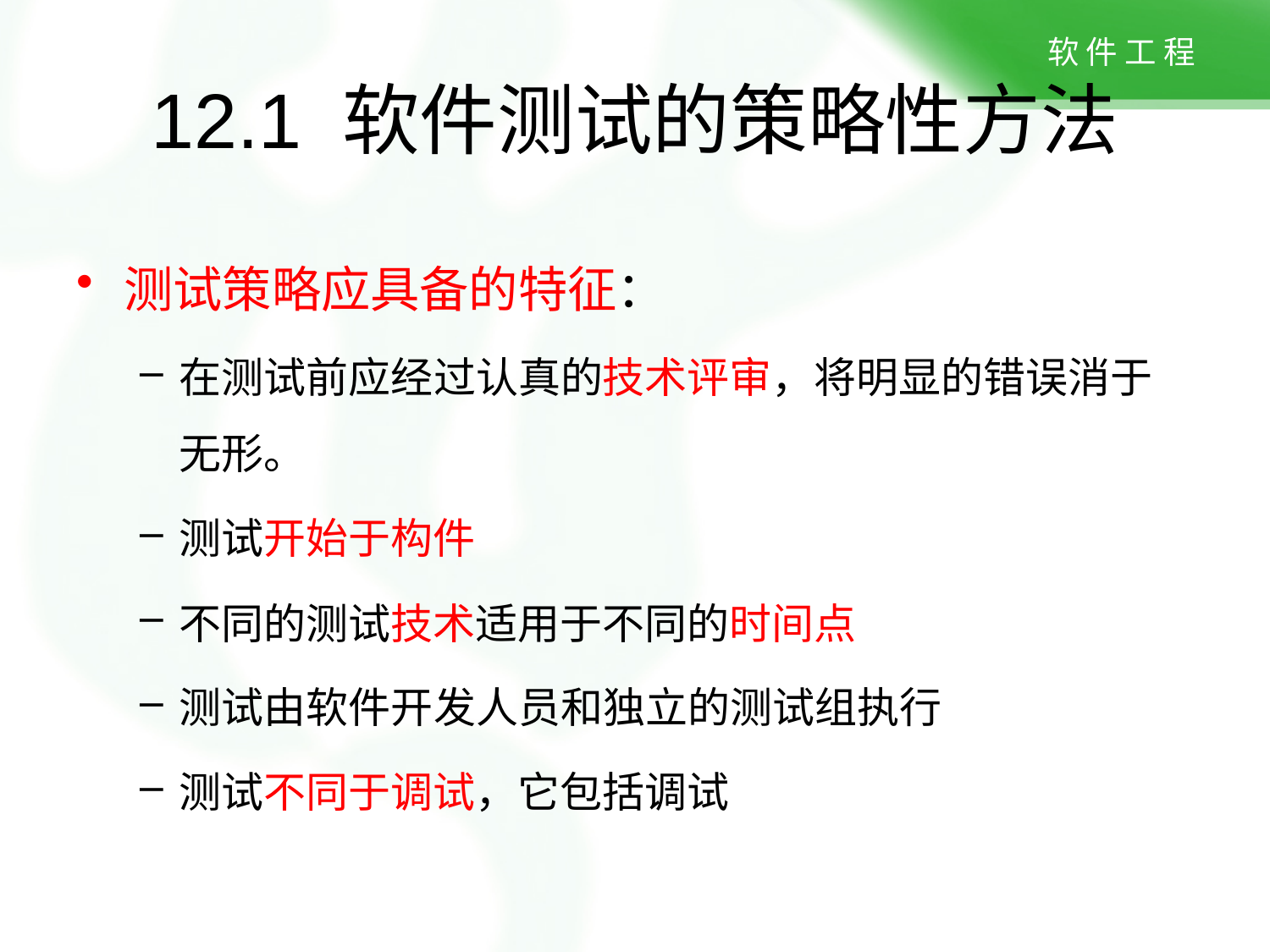

# 12.1 软件测试的策略性方法
测试策略应具备的特征：
在测试前应经过认真的技术评审，将明显的错误消于无形。
测试开始于构件
不同的测试技术适用于不同的时间点
测试由软件开发人员和独立的测试组执行
测试不同于调试，它包括调试